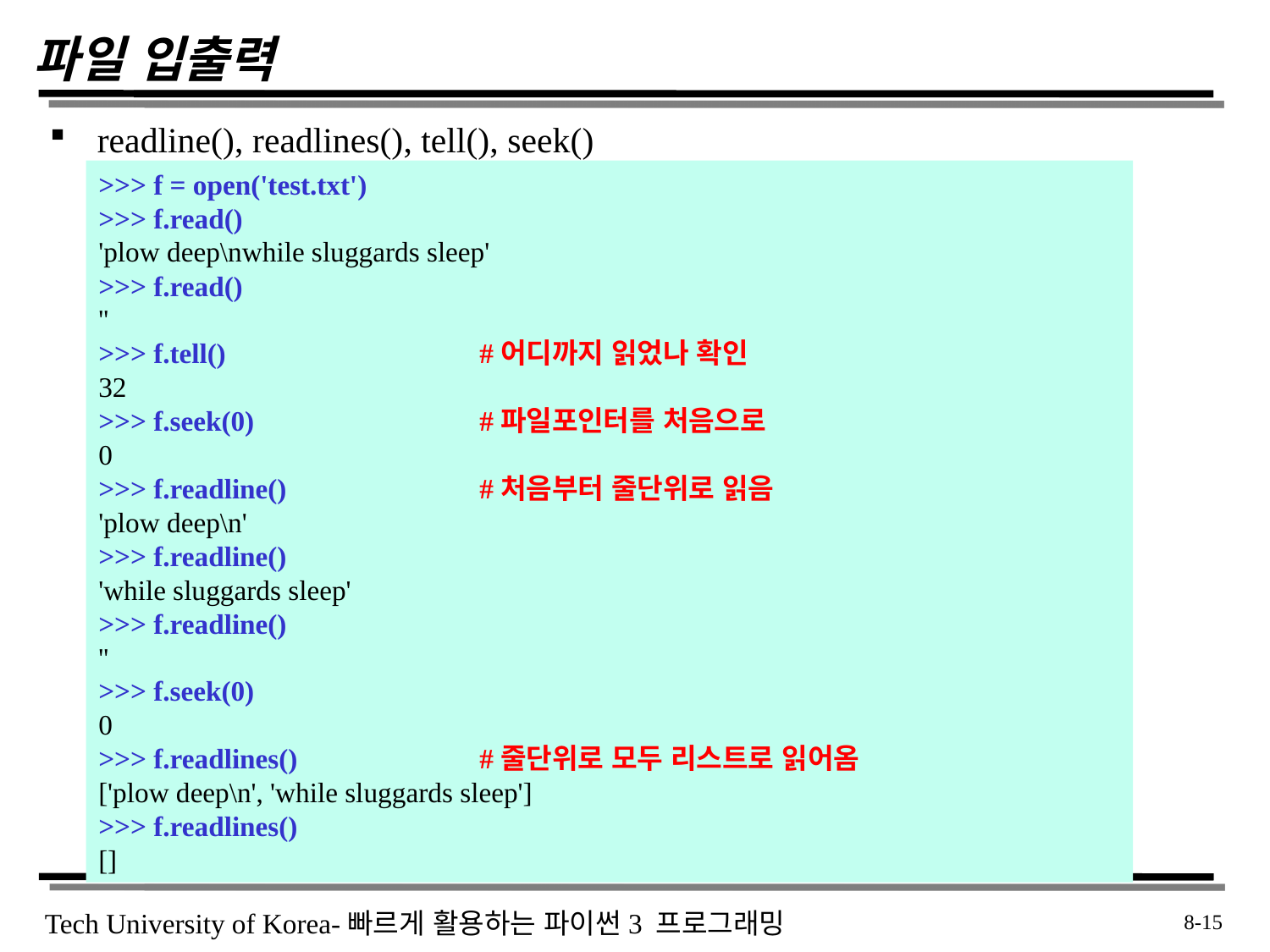

# 파일 입출력
readline(), readlines(), tell(), seek()
>>> f = open('test.txt')
>>> f.read()
'plow deep\nwhile sluggards sleep'
>>> f.read()
''
>>> f.tell() 		#어디까지 읽었나 확인
32
>>> f.seek(0) 		#파일포인터를 처음으로
0
>>> f.readline() 		#처음부터 줄단위로 읽음
'plow deep\n'
>>> f.readline()
'while sluggards sleep'
>>> f.readline()
''
>>> f.seek(0)
0
>>> f.readlines() 		#줄단위로 모두 리스트로 읽어옴
['plow deep\n', 'while sluggards sleep']
>>> f.readlines()
[]

 8-15